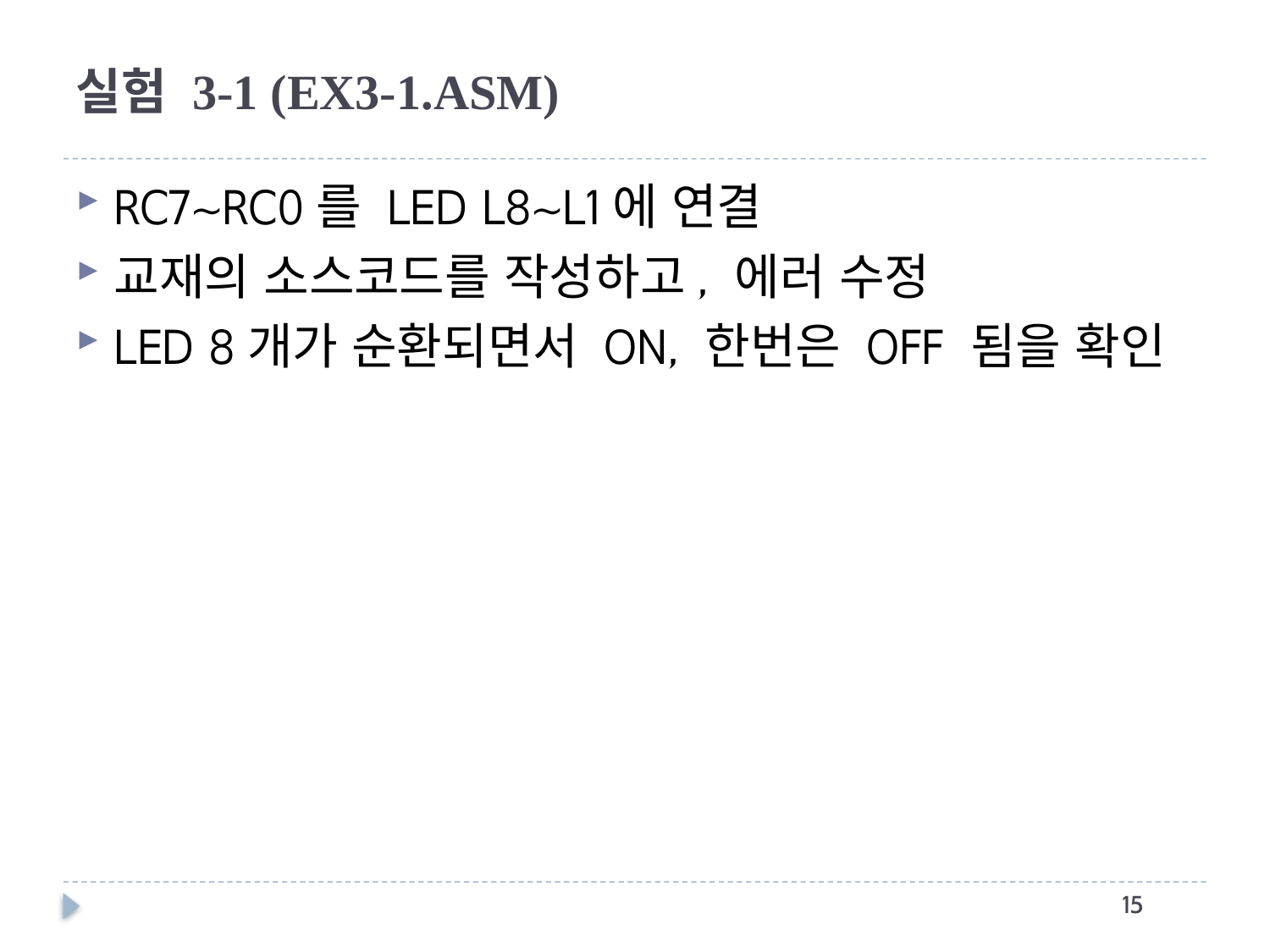

# 실험 3-1 (EX3-1.ASM)
RC7~RC0를 LED L8~L1에 연결
교재의 소스코드를 작성하고, 에러 수정
LED 8개가 순환되면서 ON, 한번은 OFF 됨을 확인

15